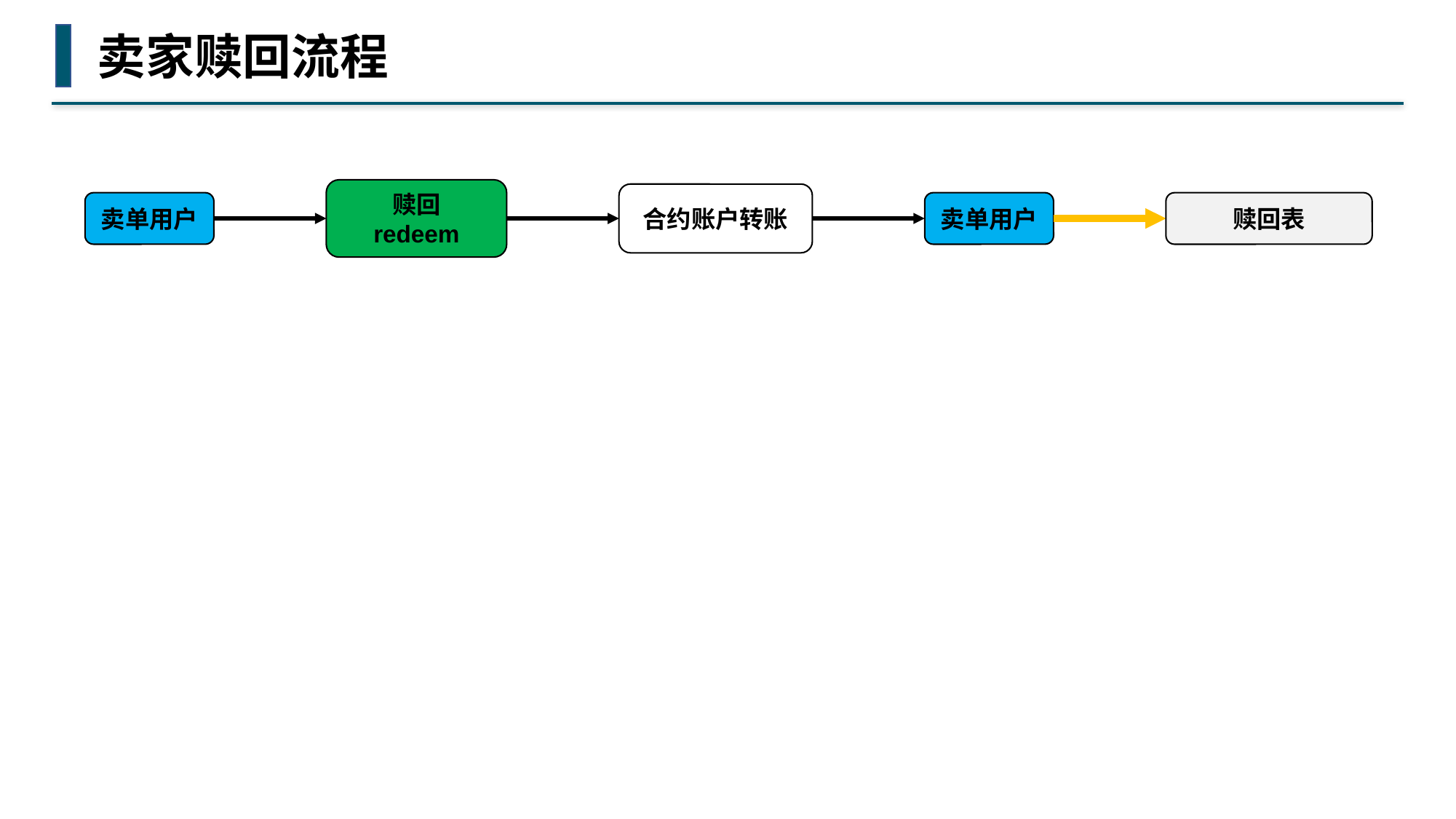

卖家赎回流程

赎回
redeem
合约账户转账
卖单用户
卖单用户
赎回表